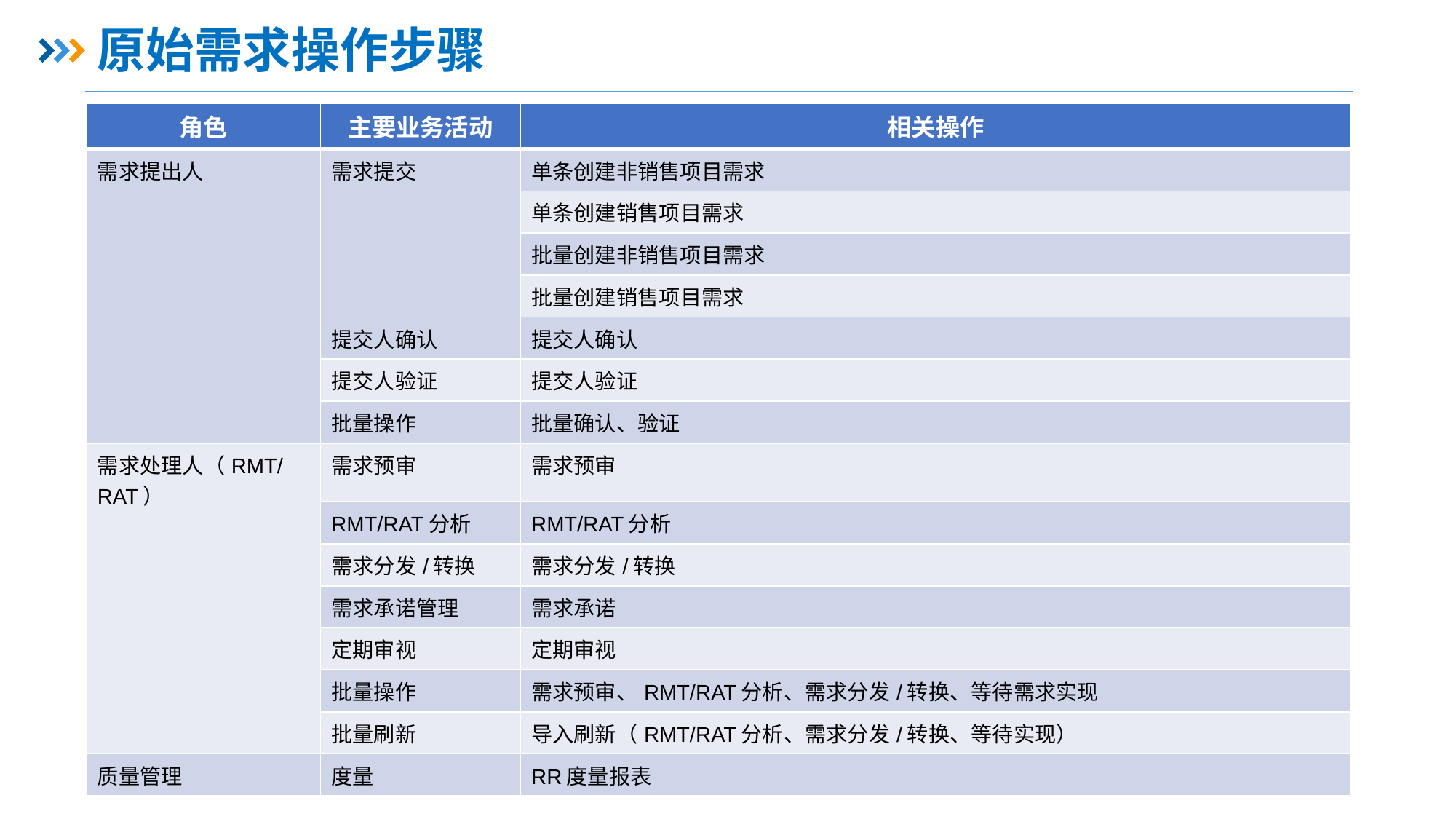

# 原始需求操作步骤
| 角色 | 主要业务活动 | 相关操作 |
| --- | --- | --- |
| 需求提出人 | 需求提交 | 单条创建非销售项目需求 |
|  |  | 单条创建销售项目需求 |
|  |  | 批量创建非销售项目需求 |
|  |  | 批量创建销售项目需求 |
|  | 提交人确认 | 提交人确认 |
|  | 提交人验证 | 提交人验证 |
|  | 批量操作 | 批量确认、验证 |
| 需求处理人（RMT/RAT） | 需求预审 | 需求预审 |
|  | RMT/RAT分析 | RMT/RAT分析 |
|  | 需求分发/转换 | 需求分发/转换 |
|  | 需求承诺管理 | 需求承诺 |
|  | 定期审视 | 定期审视 |
|  | 批量操作 | 需求预审、RMT/RAT分析、需求分发/转换、等待需求实现 |
|  | 批量刷新 | 导入刷新（RMT/RAT分析、需求分发/转换、等待实现） |
| 质量管理 | 度量 | RR度量报表 |